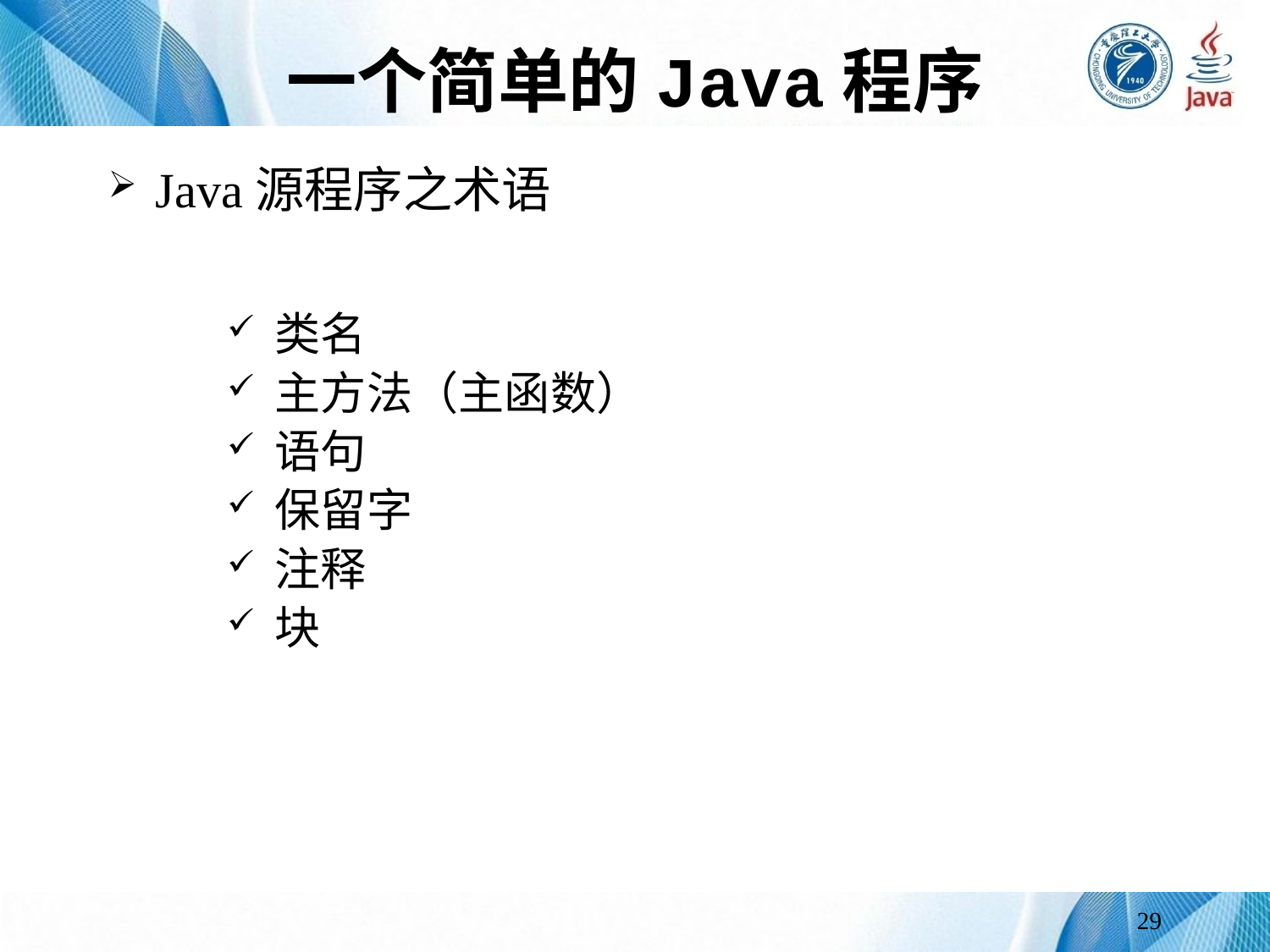

# 一个简单的Java程序
Java源程序之术语

类名
主方法（主函数）
语句
保留字
注释
块

29